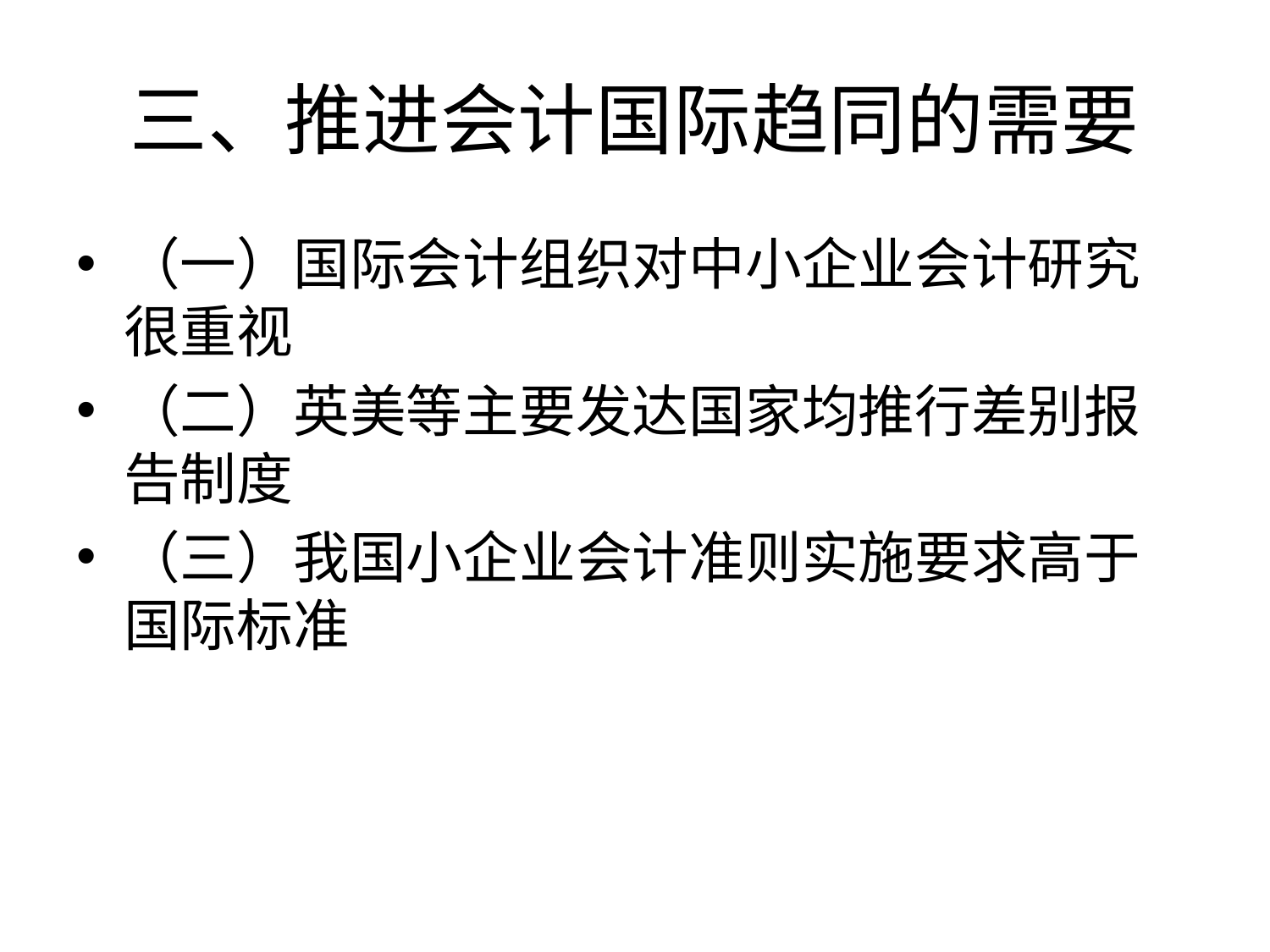

# 三、推进会计国际趋同的需要
（一）国际会计组织对中小企业会计研究很重视
（二）英美等主要发达国家均推行差别报告制度
（三）我国小企业会计准则实施要求高于国际标准